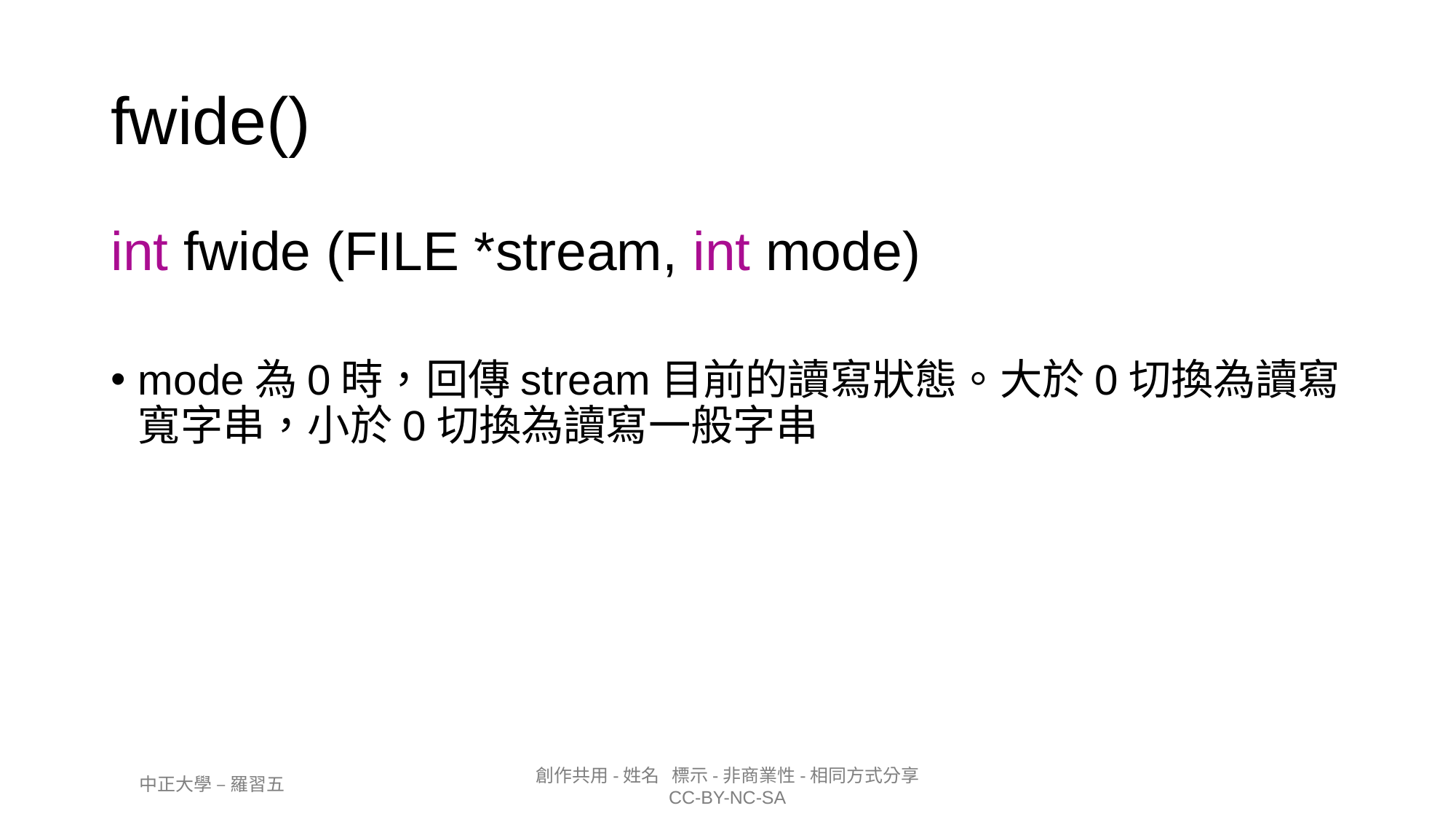

# fwide()
int fwide (FILE *stream, int mode)

mode為0時，回傳stream目前的讀寫狀態。大於0切換為讀寫寬字串，小於0切換為讀寫一般字串